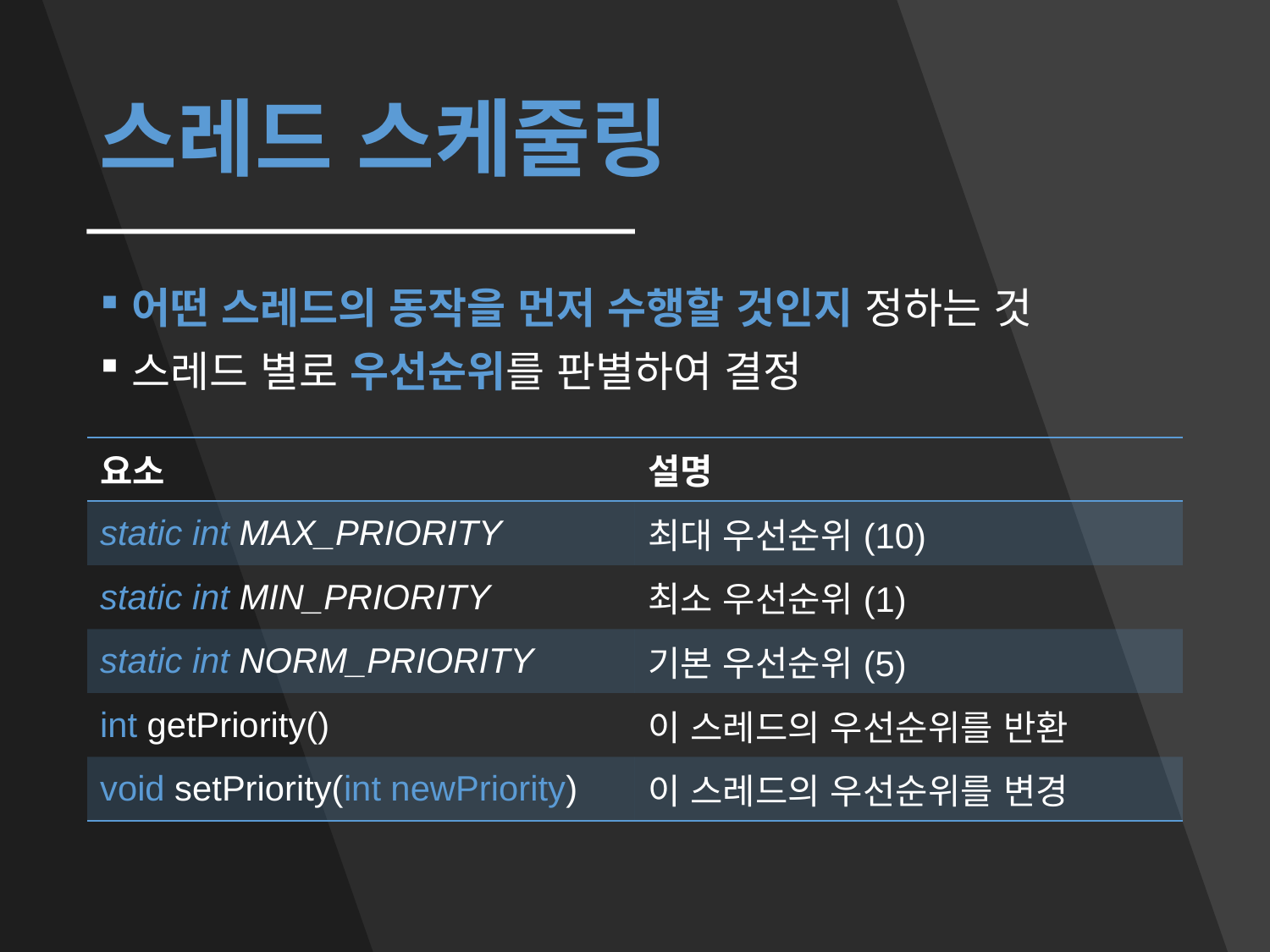

# 스레드 스케줄링

어떤 스레드의 동작을 먼저 수행할 것인지 정하는 것
스레드 별로 우선순위를 판별하여 결정
| 요소 | 설명 |
| --- | --- |
| static int MAX\_PRIORITY | 최대 우선순위(10) |
| static int MIN\_PRIORITY | 최소 우선순위(1) |
| static int NORM\_PRIORITY | 기본 우선순위(5) |
| int getPriority() | 이 스레드의 우선순위를 반환 |
| void setPriority(int newPriority) | 이 스레드의 우선순위를 변경 |